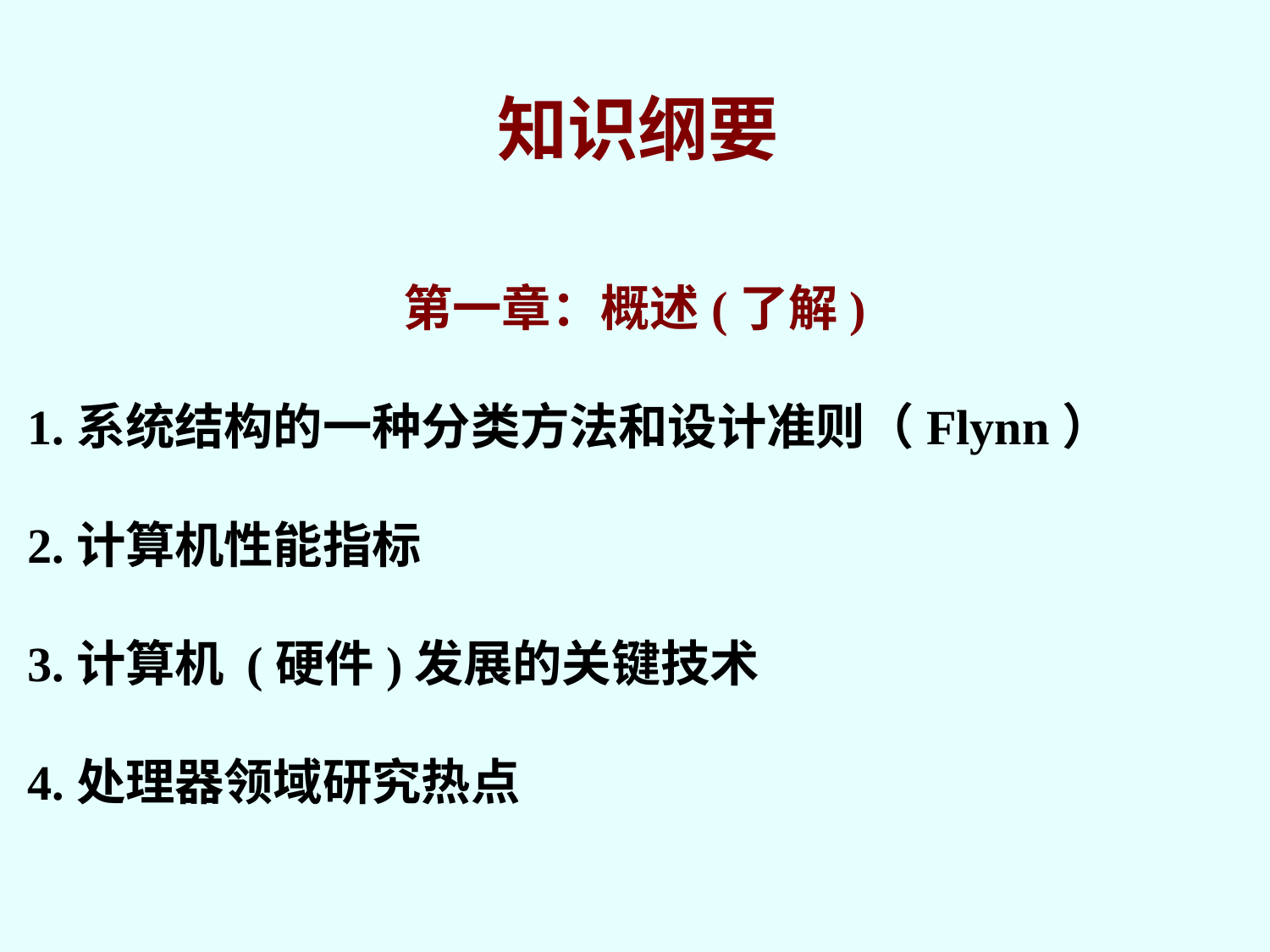

知识纲要
第一章：概述(了解)
1.系统结构的一种分类方法和设计准则（Flynn）
2.计算机性能指标
3.计算机 (硬件)发展的关键技术
4.处理器领域研究热点